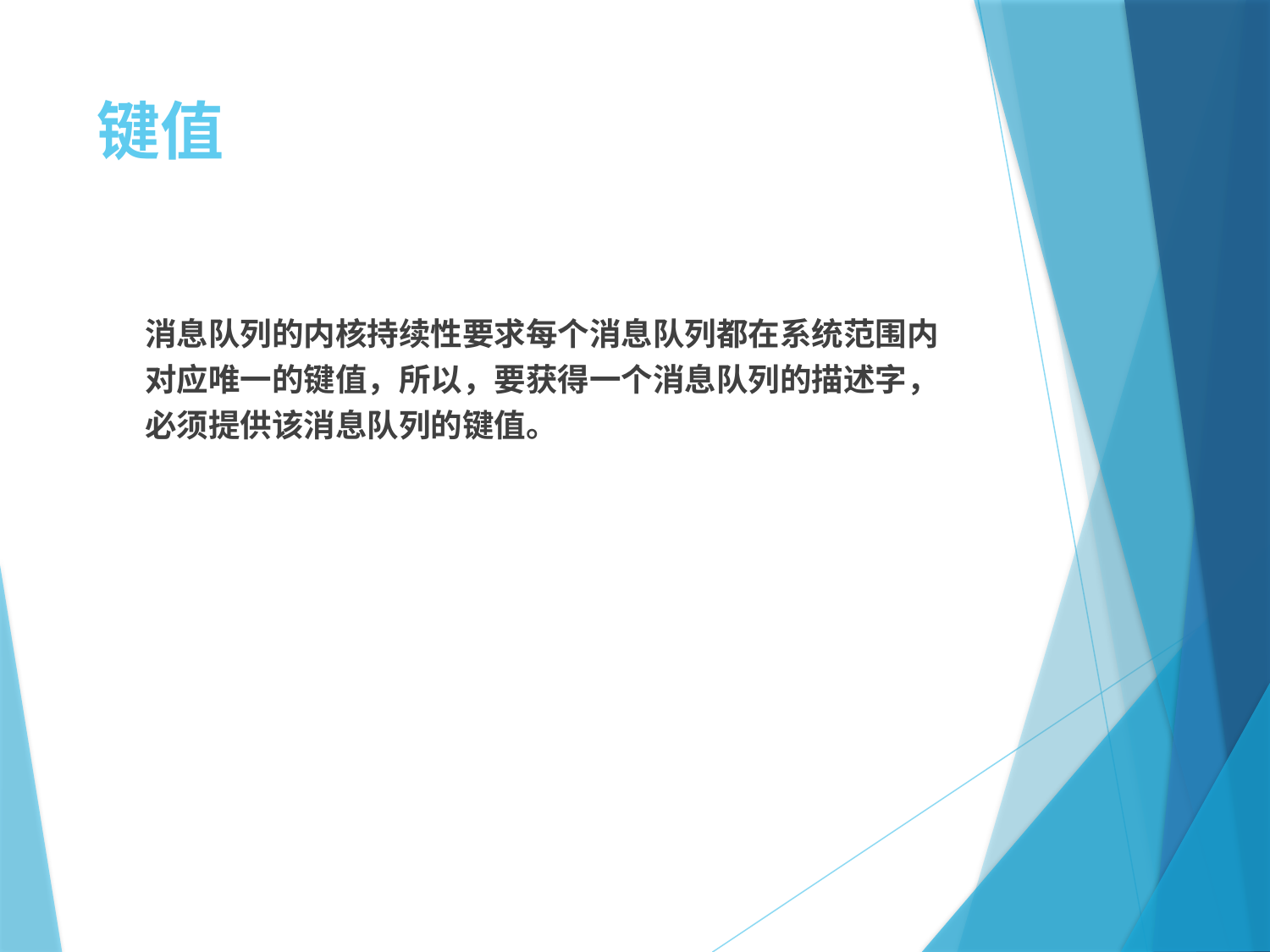

# 键值
	消息队列的内核持续性要求每个消息队列都在系统范围内对应唯一的键值，所以，要获得一个消息队列的描述字，必须提供该消息队列的键值。